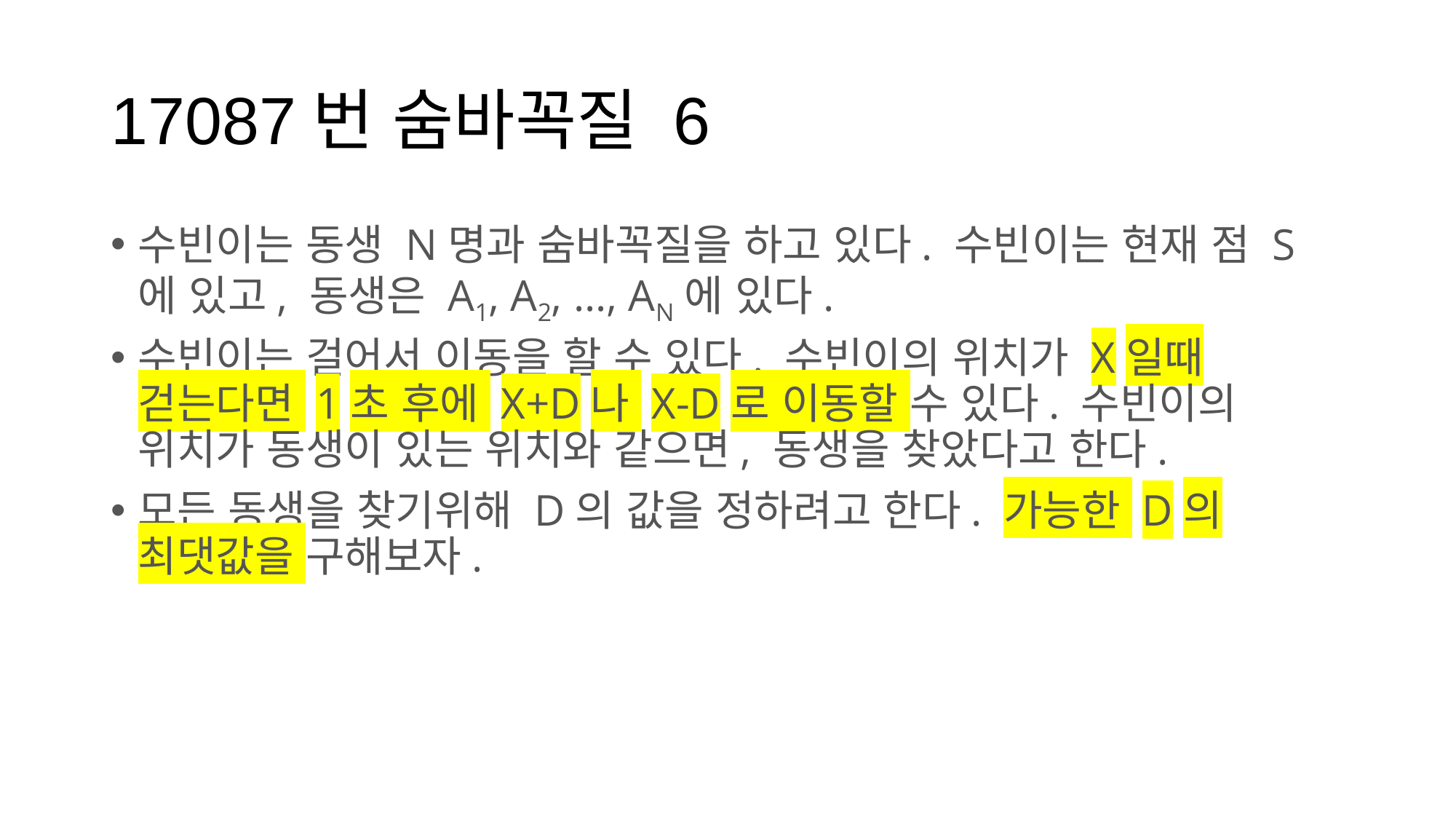

# 17087번 숨바꼭질 6
수빈이는 동생 N명과 숨바꼭질을 하고 있다. 수빈이는 현재 점 S에 있고, 동생은 A1, A2, ..., AN에 있다.
수빈이는 걸어서 이동을 할 수 있다. 수빈이의 위치가 X일때 걷는다면 1초 후에 X+D나 X-D로 이동할 수 있다. 수빈이의 위치가 동생이 있는 위치와 같으면, 동생을 찾았다고 한다.
모든 동생을 찾기위해 D의 값을 정하려고 한다. 가능한 D의 최댓값을 구해보자.